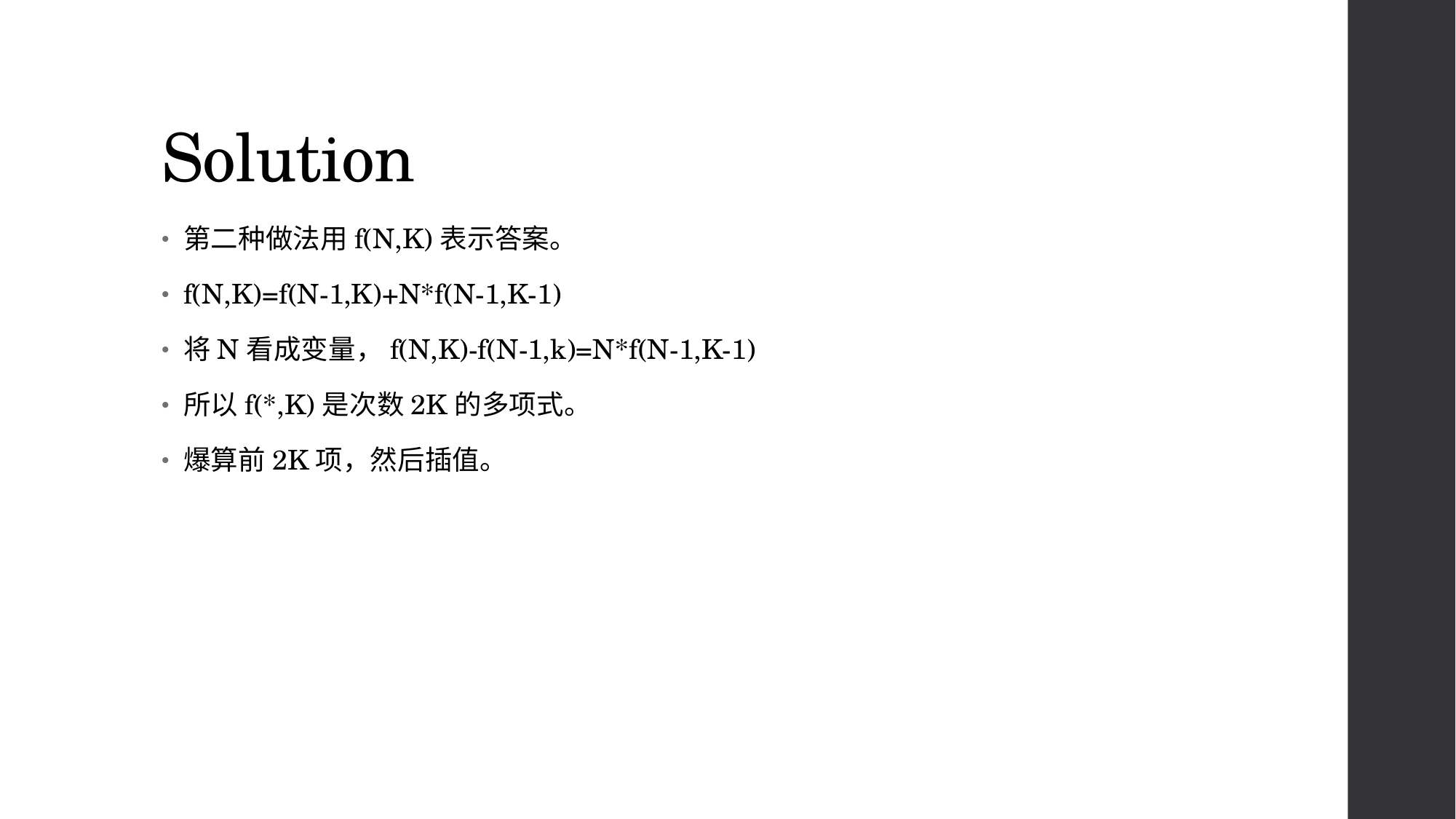

# Solution
第二种做法用f(N,K)表示答案。
f(N,K)=f(N-1,K)+N*f(N-1,K-1)
将N看成变量，f(N,K)-f(N-1,k)=N*f(N-1,K-1)
所以f(*,K)是次数2K的多项式。
爆算前2K项，然后插值。